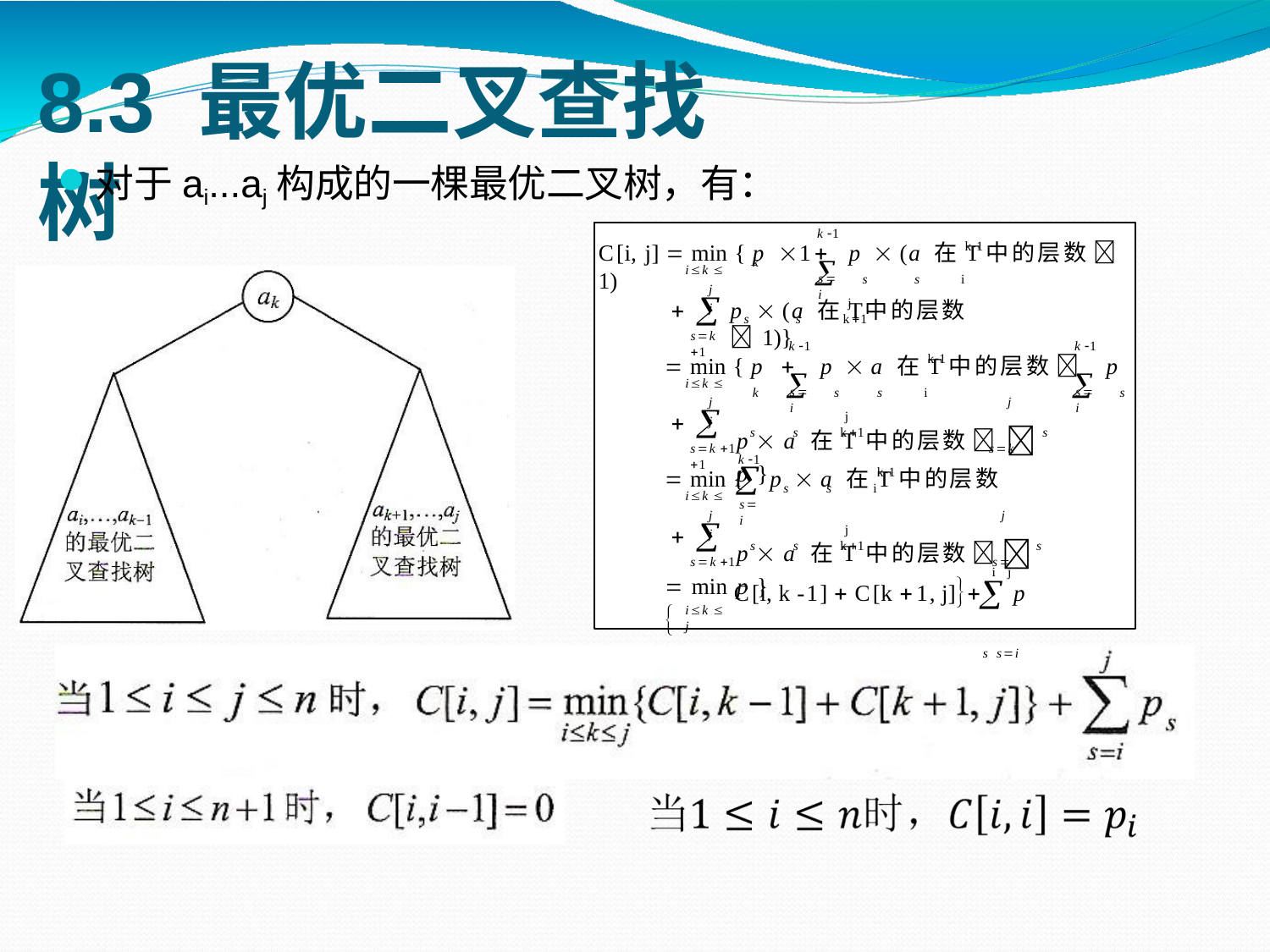

# 8.3 最优二叉查找树
对于ai...aj构成的一棵最优二叉树，有：

k −1

∑	s	s	i
k−1
C[i, j] = min { p  ×1+	p  × (a 在T	中的层数+1)
k
i≤k ≤ j   j

s=i
∑	s	s	k+1
j
+
p  × (a 在T	中的层数+1)}
s=k +1
k −1
k −1
k	∑	s	s	i
∑	s
k−1
= min { p   +	p  × a 在T	中的层数+	p
i≤k ≤ j   j
s=i
s=i
j
p × a 在T	中的层数+ ∑ p }
∑
j
+
s	s	k+1	s
s=k +1	s=k +1
k −1
∑	s	s	i
k−1
= min {	p  × a 在T	中的层数
i≤k ≤ j   j
s=i
j
p × a 在T	中的层数+ ∑ p }
∑
j
+
s	s	k+1	s
s=k +1
= min {
s=i   j
C[i, k -1] + C[k +1, j]}+	p
∑	s  s=i
i≤k ≤ j